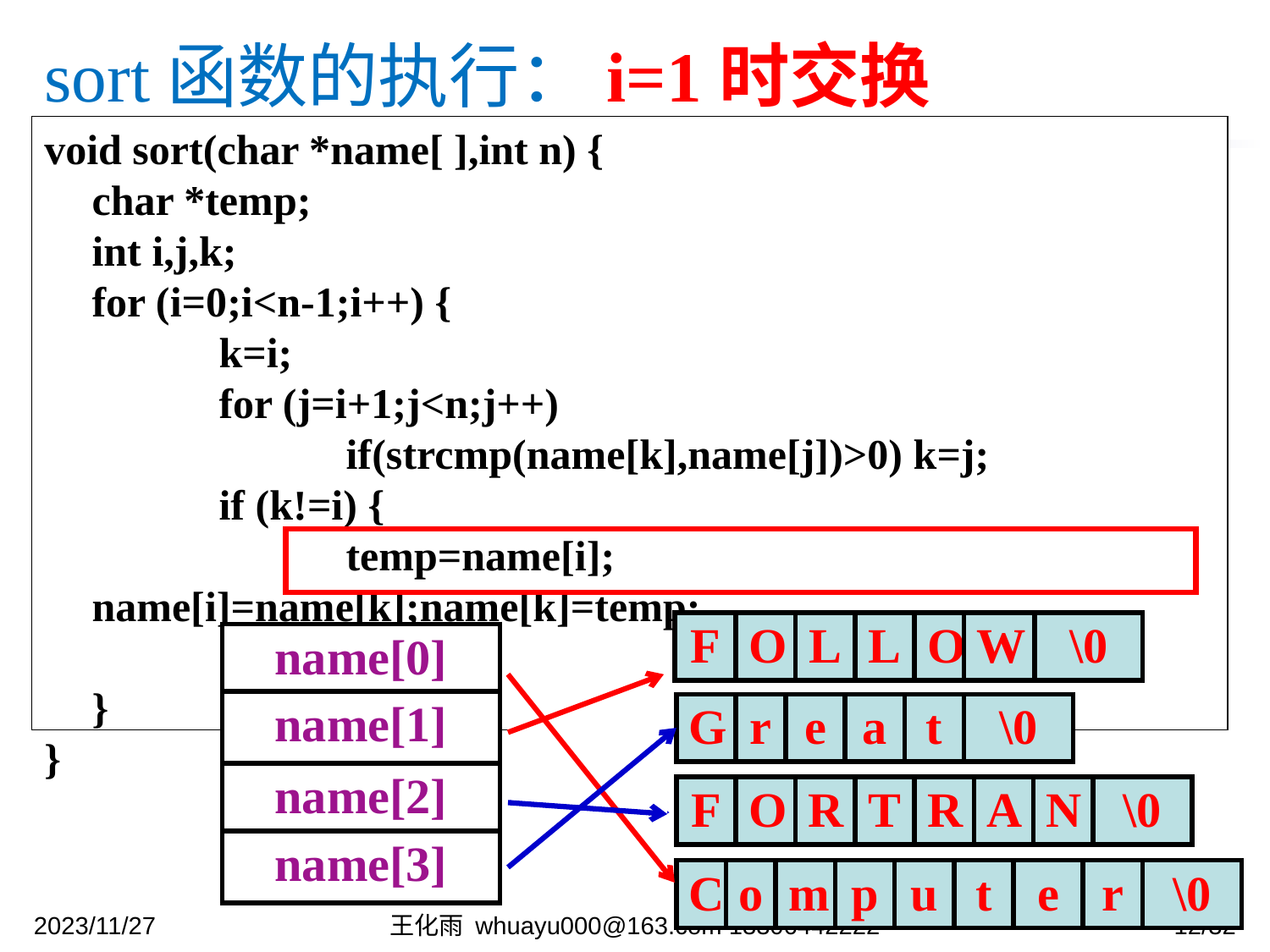

sort函数的执行：i=1时交换
void sort(char *name[ ],int n) {
	char *temp;
	int i,j,k;
  	for (i=0;i<n-1;i++) {
		k=i;
     	for (j=i+1;j<n;j++)
	    		if(strcmp(name[k],name[j])>0) k=j;
	  	if (k!=i) {
			temp=name[i]; name[i]=name[k];name[k]=temp;
     	}
  	}
}

| F | O | L | L | O | W | \0 |
| --- | --- | --- | --- | --- | --- | --- |
| name[0] |
| --- |
| name[1] |
| name[2] |
| name[3] |
| G | r | e | a | t | \0 |
| --- | --- | --- | --- | --- | --- |

| F | O | R | T | R | A | N | \0 |
| --- | --- | --- | --- | --- | --- | --- | --- |

| C | o | m | p | u | t | e | r | \0 |
| --- | --- | --- | --- | --- | --- | --- | --- | --- |
2023/11/27
王化雨 whuayu000@163.com 13306442222
12/32